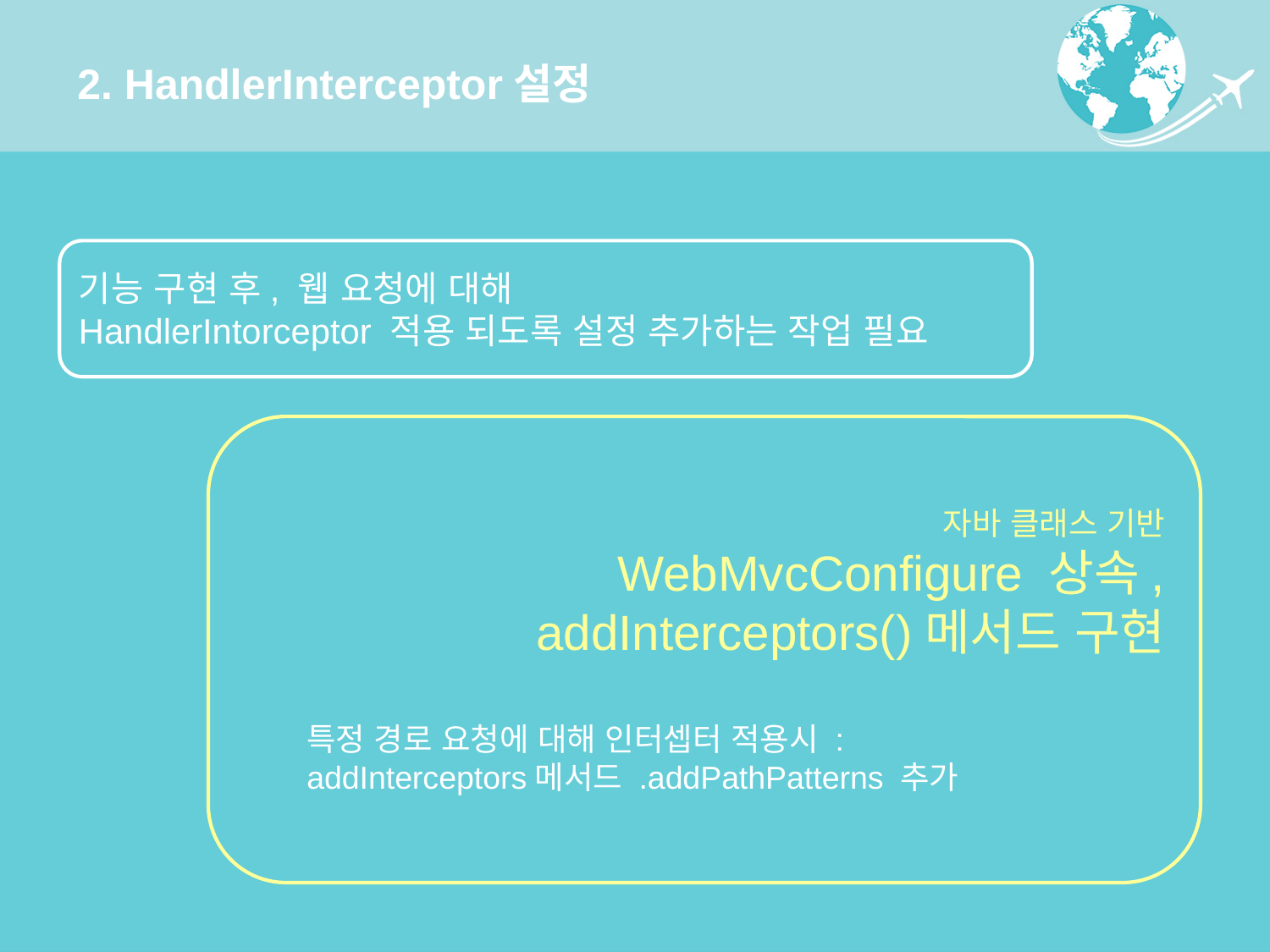

# 2. HandlerInterceptor설정
기능 구현 후, 웹 요청에 대해
HandlerIntorceptor 적용 되도록 설정 추가하는 작업 필요
자바 클래스 기반
WebMvcConfigure 상속, addInterceptors()메서드 구현

특정 경로 요청에 대해 인터셉터 적용시 :
addInterceptors메서드 .addPathPatterns 추가